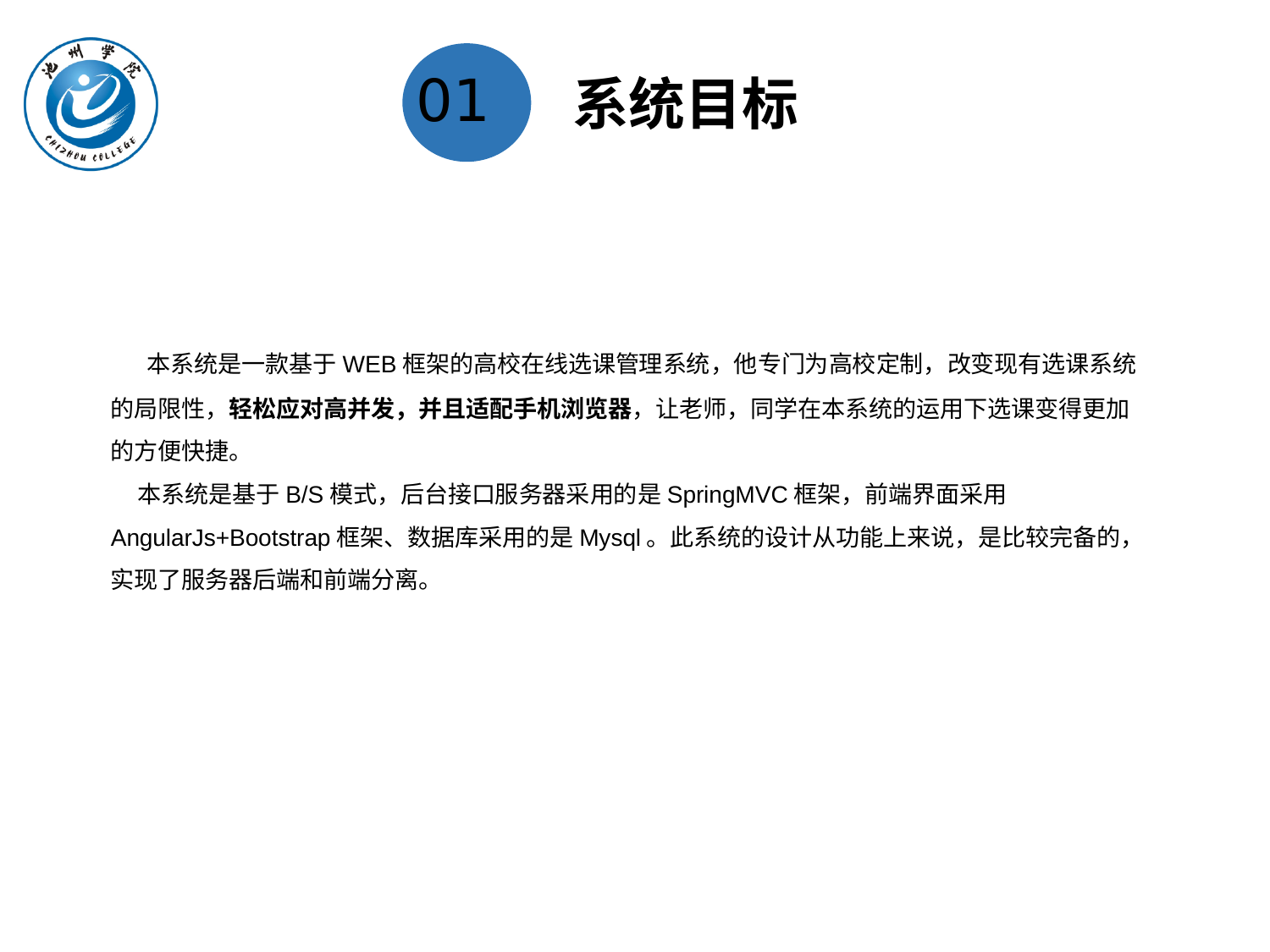

01
系统目标
    本系统是一款基于WEB框架的高校在线选课管理系统，他专门为高校定制，改变现有选课系统的局限性，轻松应对高并发，并且适配手机浏览器，让老师，同学在本系统的运用下选课变得更加的方便快捷。
    本系统是基于B/S模式，后台接口服务器采用的是SpringMVC框架，前端界面采用AngularJs+Bootstrap框架、数据库采用的是Mysql。此系统的设计从功能上来说，是比较完备的，实现了服务器后端和前端分离。